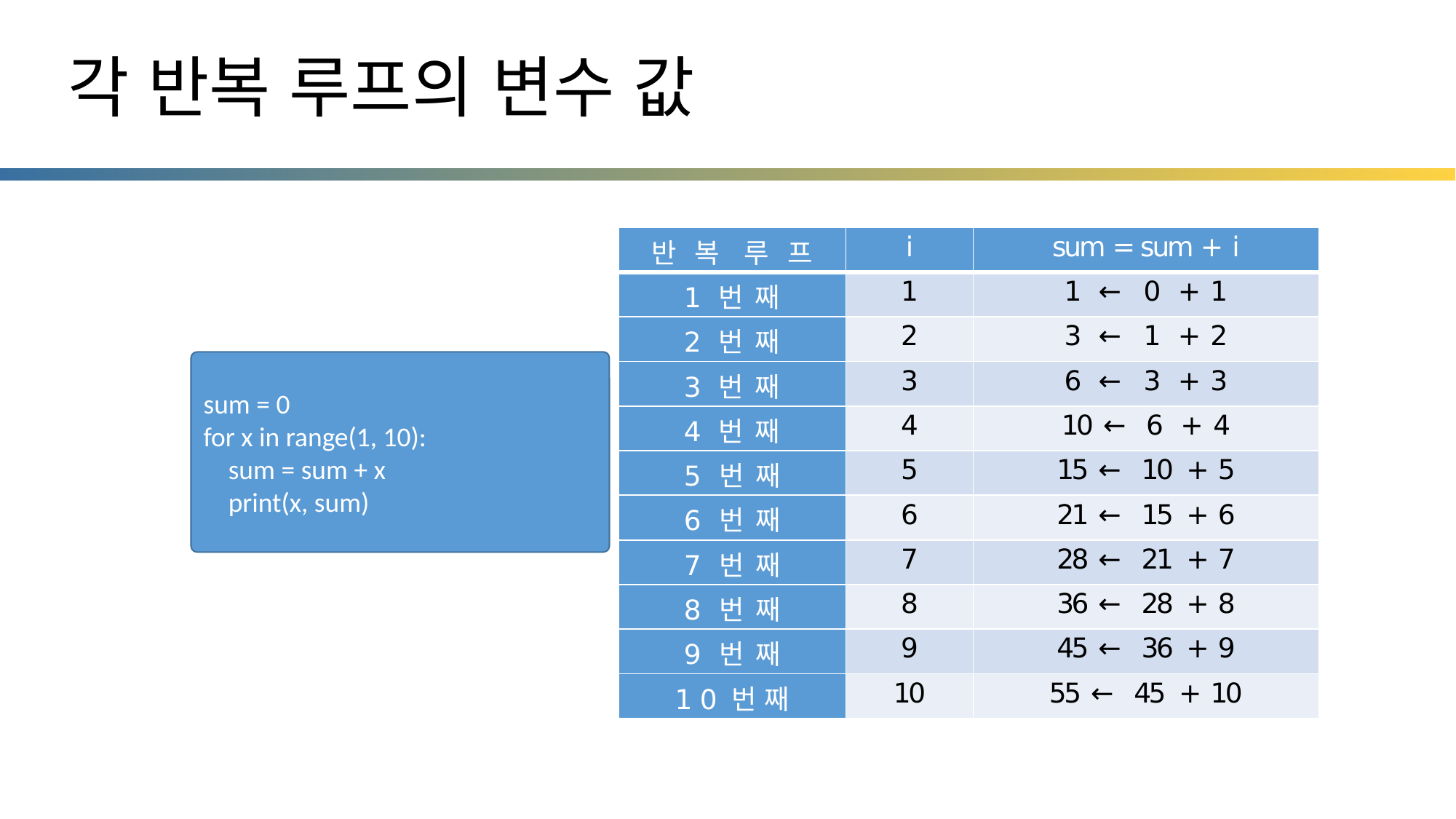

# 각 반복 루프의 변수 값
| 반복 루프 | i | sum = sum + i |
| --- | --- | --- |
| 1번째 | 1 | 1 ← 0 + 1 |
| 2번째 | 2 | 3 ← 1 + 2 |
| 3번째 | 3 | 6 ← 3 + 3 |
| 4번째 | 4 | 10 ← 6 + 4 |
| 5번째 | 5 | 15 ← 10 + 5 |
| 6번째 | 6 | 21 ← 15 + 6 |
| 7번째 | 7 | 28 ← 21 + 7 |
| 8번째 | 8 | 36 ← 28 + 8 |
| 9번째 | 9 | 45 ← 36 + 9 |
| 10번째 | 10 | 55 ← 45 + 10 |
sum = 0
for x in range(1, 10):
    sum = sum + x
    print(x, sum)